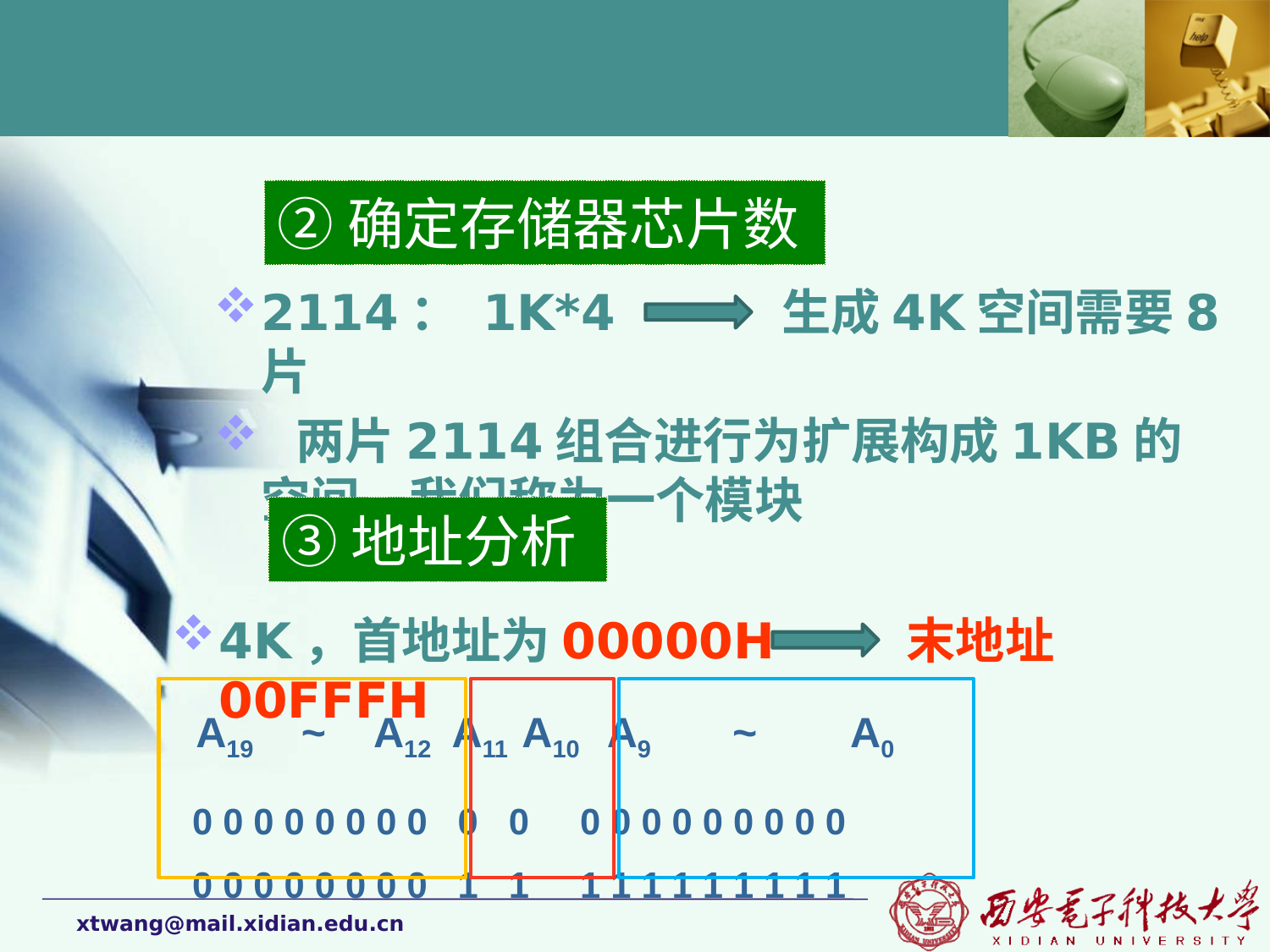

#
②确定存储器芯片数
2114： 1K*4         生成4K空间需要8片
  两片2114组合进行为扩展构成1KB的空间，我们称为一个模块

③地址分析
4K，首地址为00000H       末地址00FFFH

  A19       ~       A12   A11  A10    A9            ~        A0

0 0 0 0 0 0 0 0   0   0     0 0 0 0 0 0 0 0 0
0 0 0 0 0 0 0 0   1   1     1 1 1 1 1 1 1 1 1
xtwang@mail.xidian.edu.cn